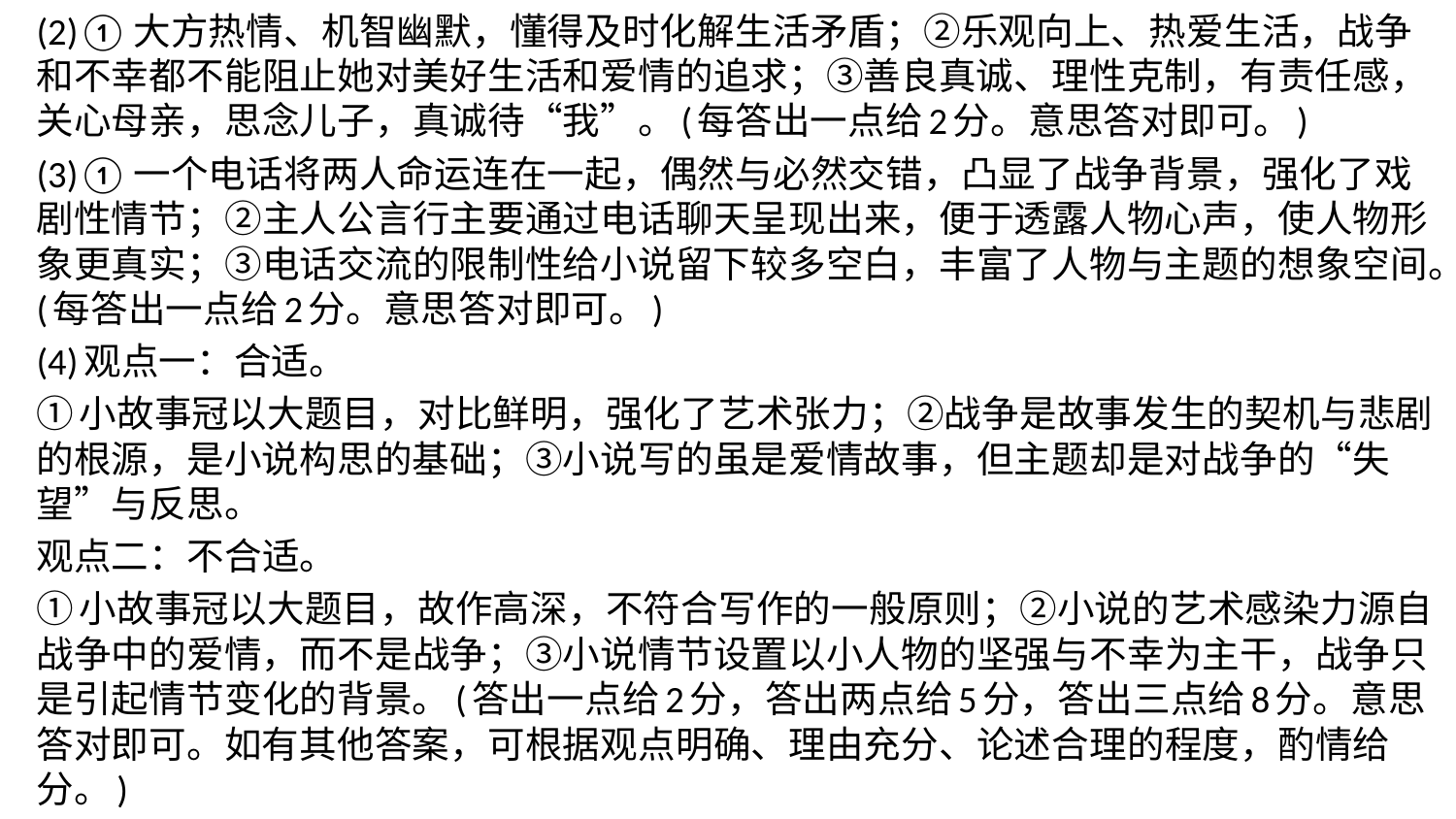

(2)①大方热情、机智幽默，懂得及时化解生活矛盾；②乐观向上、热爱生活，战争和不幸都不能阻止她对美好生活和爱情的追求；③善良真诚、理性克制，有责任感，关心母亲，思念儿子，真诚待“我”。(每答出一点给2分。意思答对即可。)
(3)①一个电话将两人命运连在一起，偶然与必然交错，凸显了战争背景，强化了戏剧性情节；②主人公言行主要通过电话聊天呈现出来，便于透露人物心声，使人物形象更真实；③电话交流的限制性给小说留下较多空白，丰富了人物与主题的想象空间。(每答出一点给2分。意思答对即可。)
(4)观点一：合适。
①小故事冠以大题目，对比鲜明，强化了艺术张力；②战争是故事发生的契机与悲剧的根源，是小说构思的基础；③小说写的虽是爱情故事，但主题却是对战争的“失望”与反思。
观点二：不合适。
①小故事冠以大题目，故作高深，不符合写作的一般原则；②小说的艺术感染力源自战争中的爱情，而不是战争；③小说情节设置以小人物的坚强与不幸为主干，战争只是引起情节变化的背景。(答出一点给2分，答出两点给5分，答出三点给8分。意思答对即可。如有其他答案，可根据观点明确、理由充分、论述合理的程度，酌情给分。)